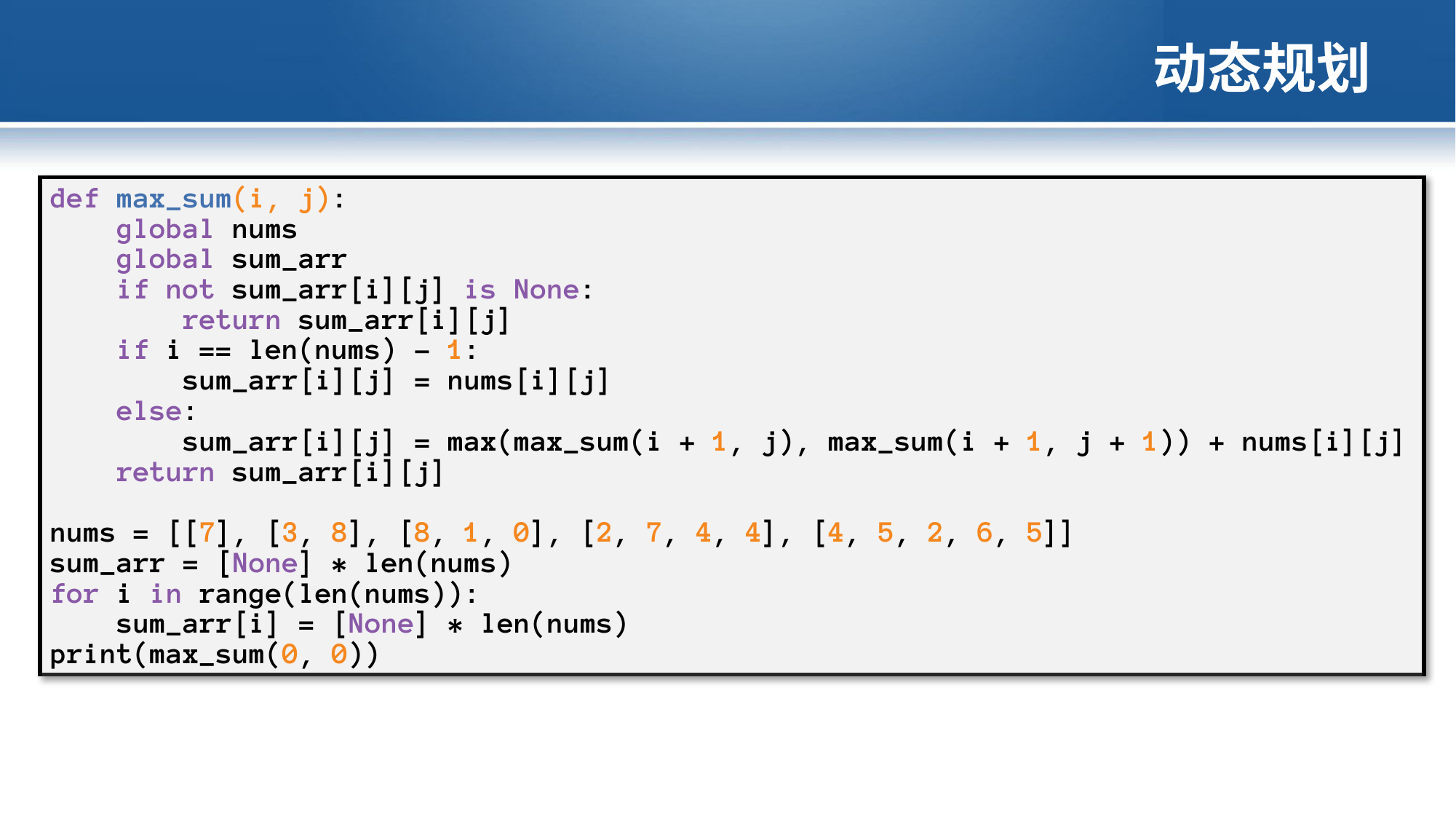

# 动态规划
归并排序实现
| def max\_sum(i, j): global nums global sum\_arr if not sum\_arr[i][j] is None: return sum\_arr[i][j] if i == len(nums) - 1: sum\_arr[i][j] = nums[i][j] else: sum\_arr[i][j] = max(max\_sum(i + 1, j), max\_sum(i + 1, j + 1)) + nums[i][j] return sum\_arr[i][j] nums = [[7], [3, 8], [8, 1, 0], [2, 7, 4, 4], [4, 5, 2, 6, 5]] sum\_arr = [None] \* len(nums) for i in range(len(nums)): sum\_arr[i] = [None] \* len(nums) print(max\_sum(0, 0)) |
| --- |